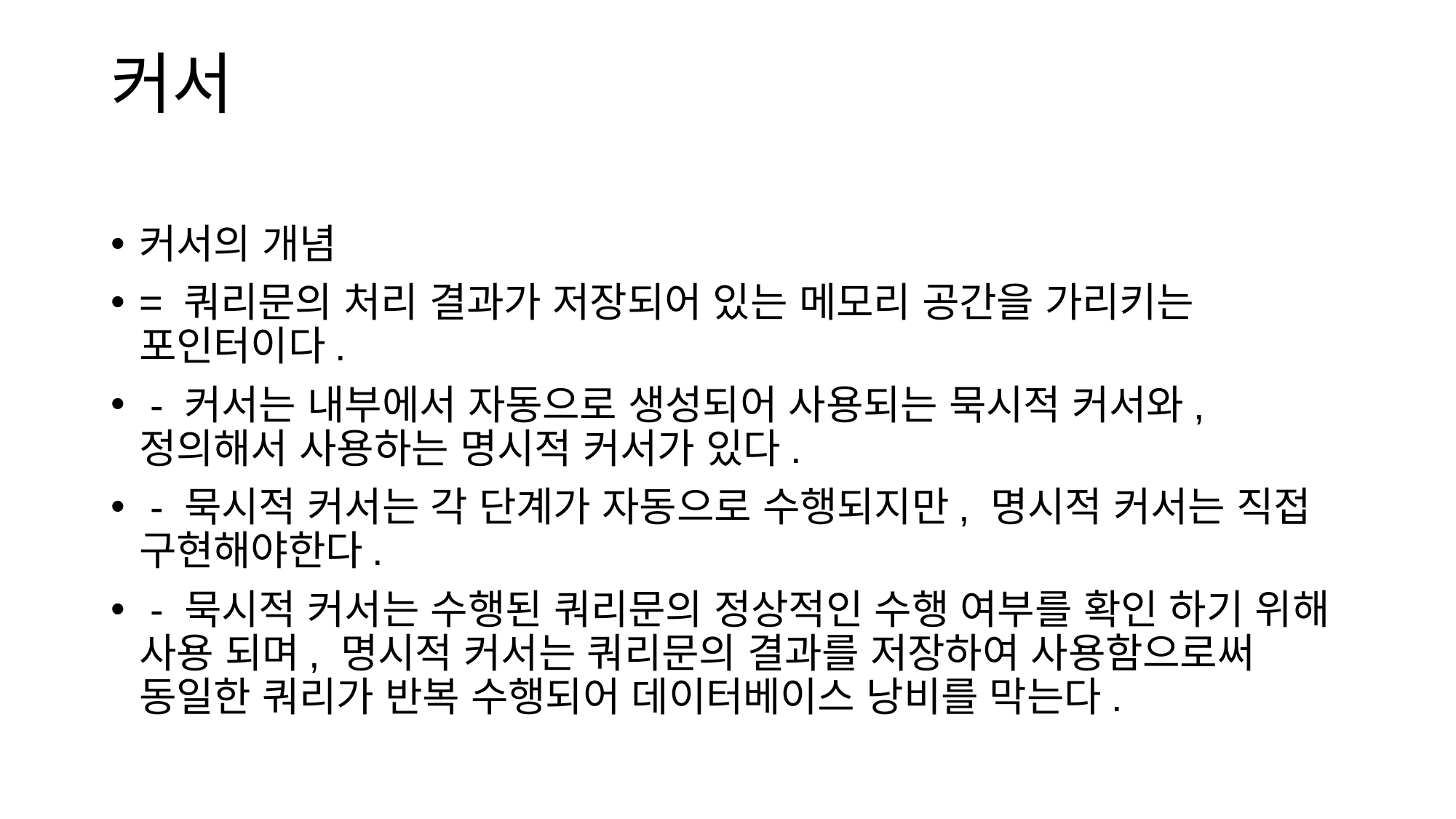

# 커서

커서의 개념
= 쿼리문의 처리 결과가 저장되어 있는 메모리 공간을 가리키는 포인터이다.
 - 커서는 내부에서 자동으로 생성되어 사용되는 묵시적 커서와, 정의해서 사용하는 명시적 커서가 있다.
 - 묵시적 커서는 각 단계가 자동으로 수행되지만, 명시적 커서는 직접 구현해야한다.
 - 묵시적 커서는 수행된 쿼리문의 정상적인 수행 여부를 확인 하기 위해 사용 되며, 명시적 커서는 쿼리문의 결과를 저장하여 사용함으로써 동일한 쿼리가 반복 수행되어 데이터베이스 낭비를 막는다.